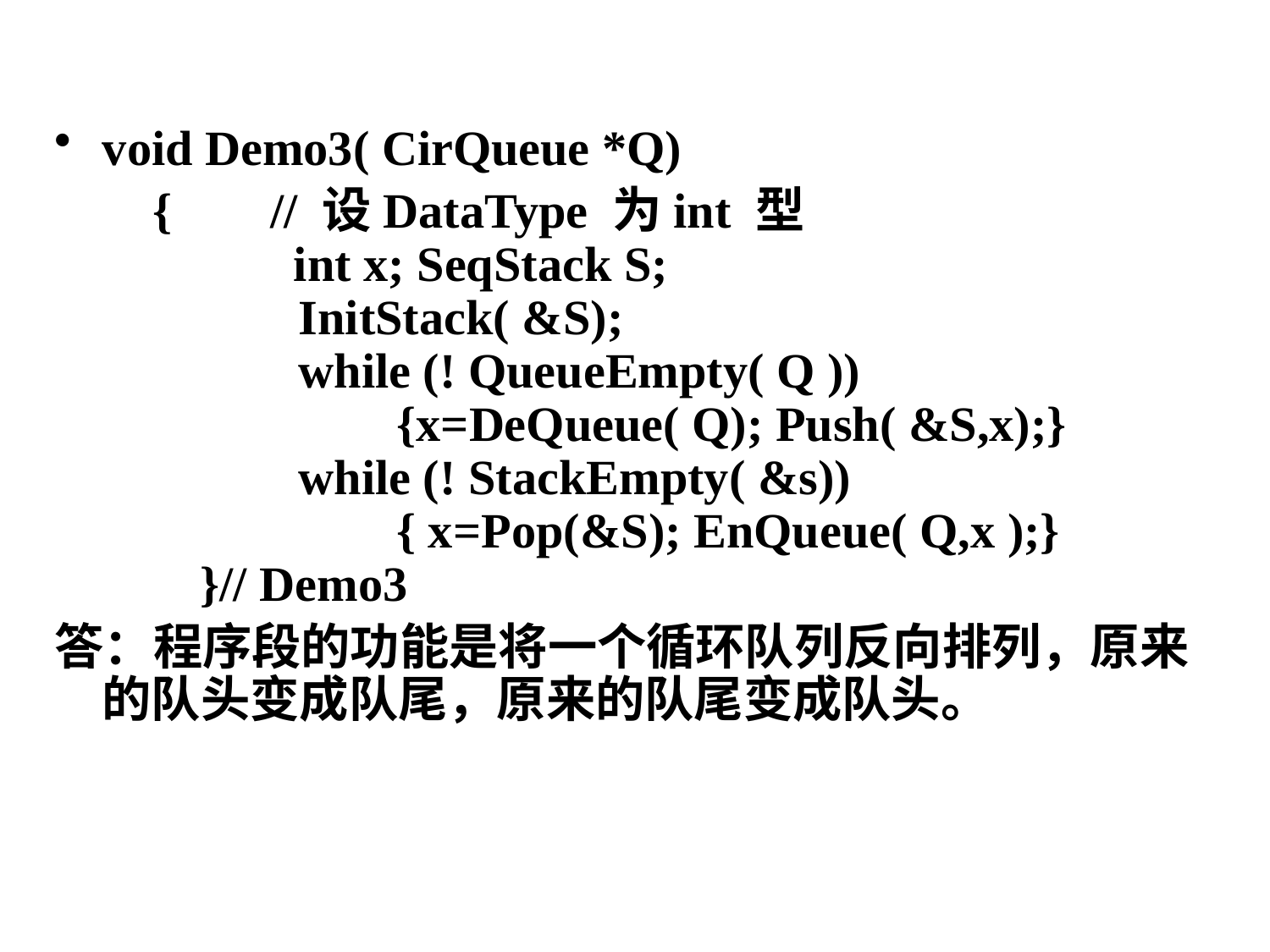

void Demo3( CirQueue *Q)
        {        // 设DataType 为int 型
                int x; SeqStack S;
                InitStack( &S);
                while (! QueueEmpty( Q ))
                        {x=DeQueue( Q); Push( &S,x);}
                while (! StackEmpty( &s))
                        { x=Pop(&S); EnQueue( Q,x );}
        }// Demo3
答：程序段的功能是将一个循环队列反向排列，原来的队头变成队尾，原来的队尾变成队头。